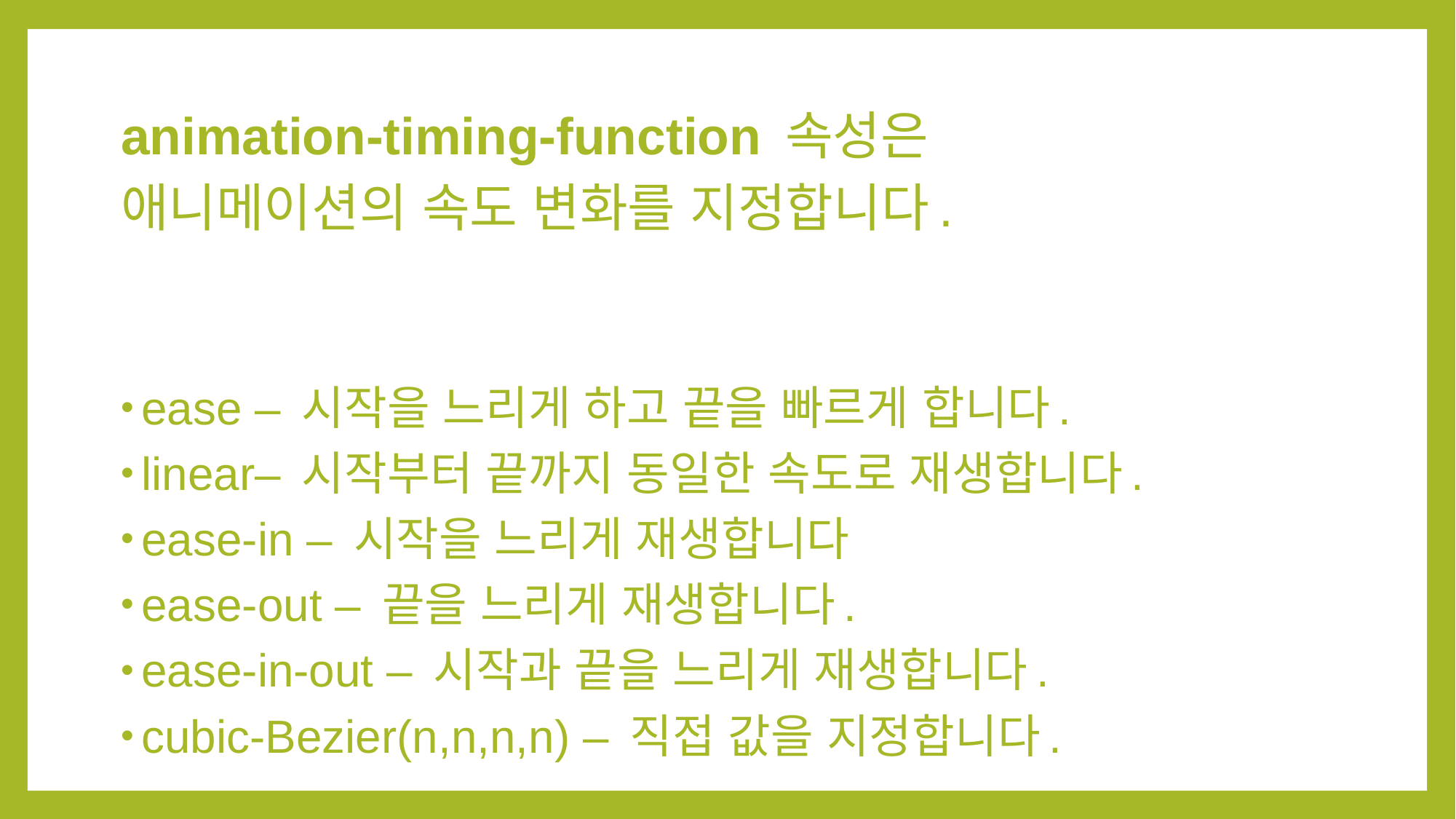

animation-timing-function 속성은
애니메이션의 속도 변화를 지정합니다.

ease – 시작을 느리게 하고 끝을 빠르게 합니다.
linear– 시작부터 끝까지 동일한 속도로 재생합니다.
ease-in – 시작을 느리게 재생합니다
ease-out – 끝을 느리게 재생합니다.
ease-in-out – 시작과 끝을 느리게 재생합니다.
cubic-Bezier(n,n,n,n) – 직접 값을 지정합니다.